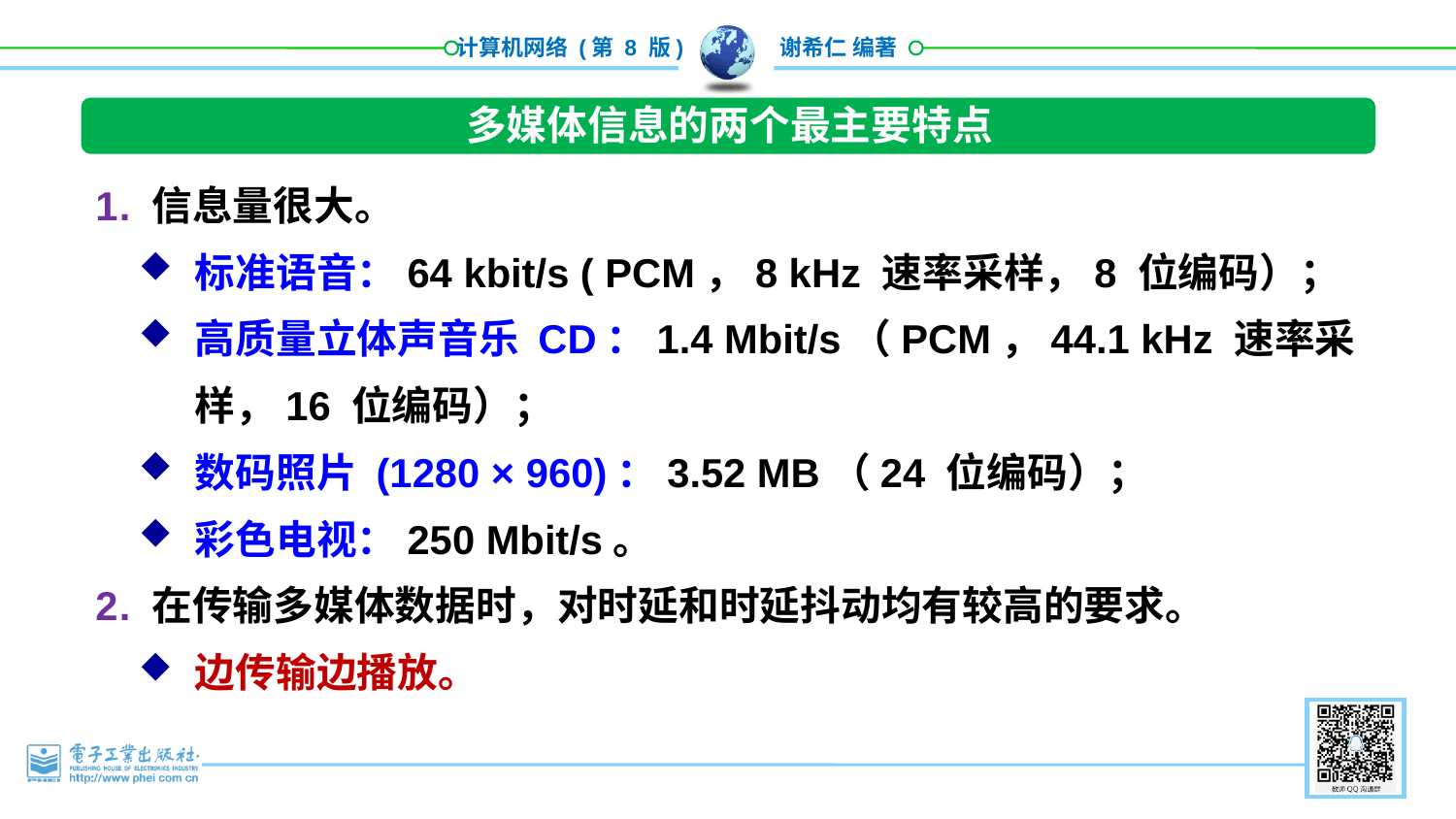

多媒体信息的两个最主要特点

信息量很大。
标准语音：64 kbit/s ( PCM，8 kHz 速率采样，8 位编码）；
高质量立体声音乐 CD：1.4 Mbit/s（PCM，44.1 kHz 速率采样，16 位编码）；
数码照片 (1280 × 960)：3.52 MB（24 位编码）；
彩色电视：250 Mbit/s。
在传输多媒体数据时，对时延和时延抖动均有较高的要求。
边传输边播放。